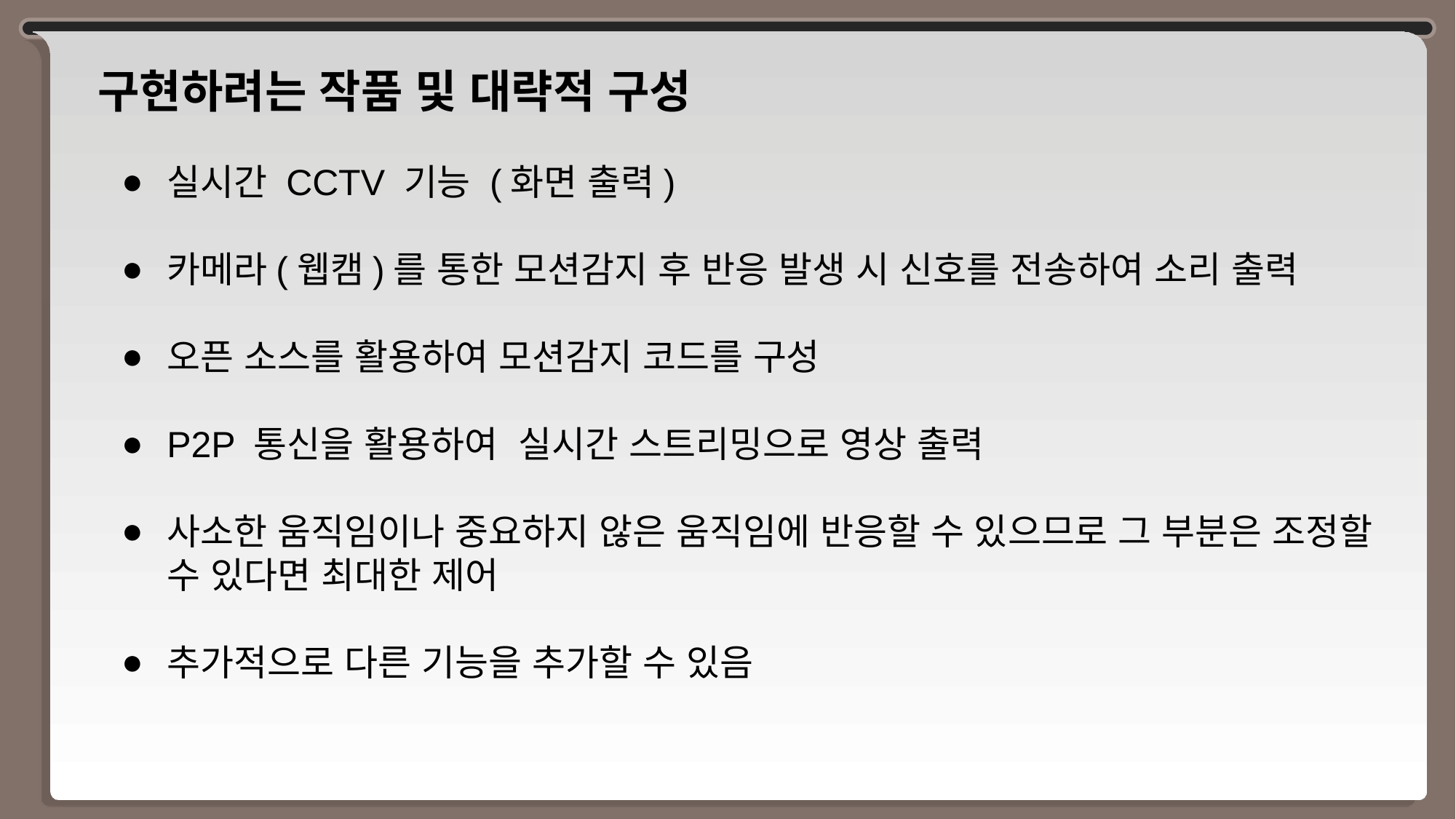

구현하려는 작품 및 대략적 구성
실시간 CCTV 기능 (화면 출력)

카메라(웹캠)를 통한 모션감지 후 반응 발생 시 신호를 전송하여 소리 출력

오픈 소스를 활용하여 모션감지 코드를 구성

P2P 통신을 활용하여  실시간 스트리밍으로 영상 출력

사소한 움직임이나 중요하지 않은 움직임에 반응할 수 있으므로 그 부분은 조정할 수 있다면 최대한 제어

추가적으로 다른 기능을 추가할 수 있음